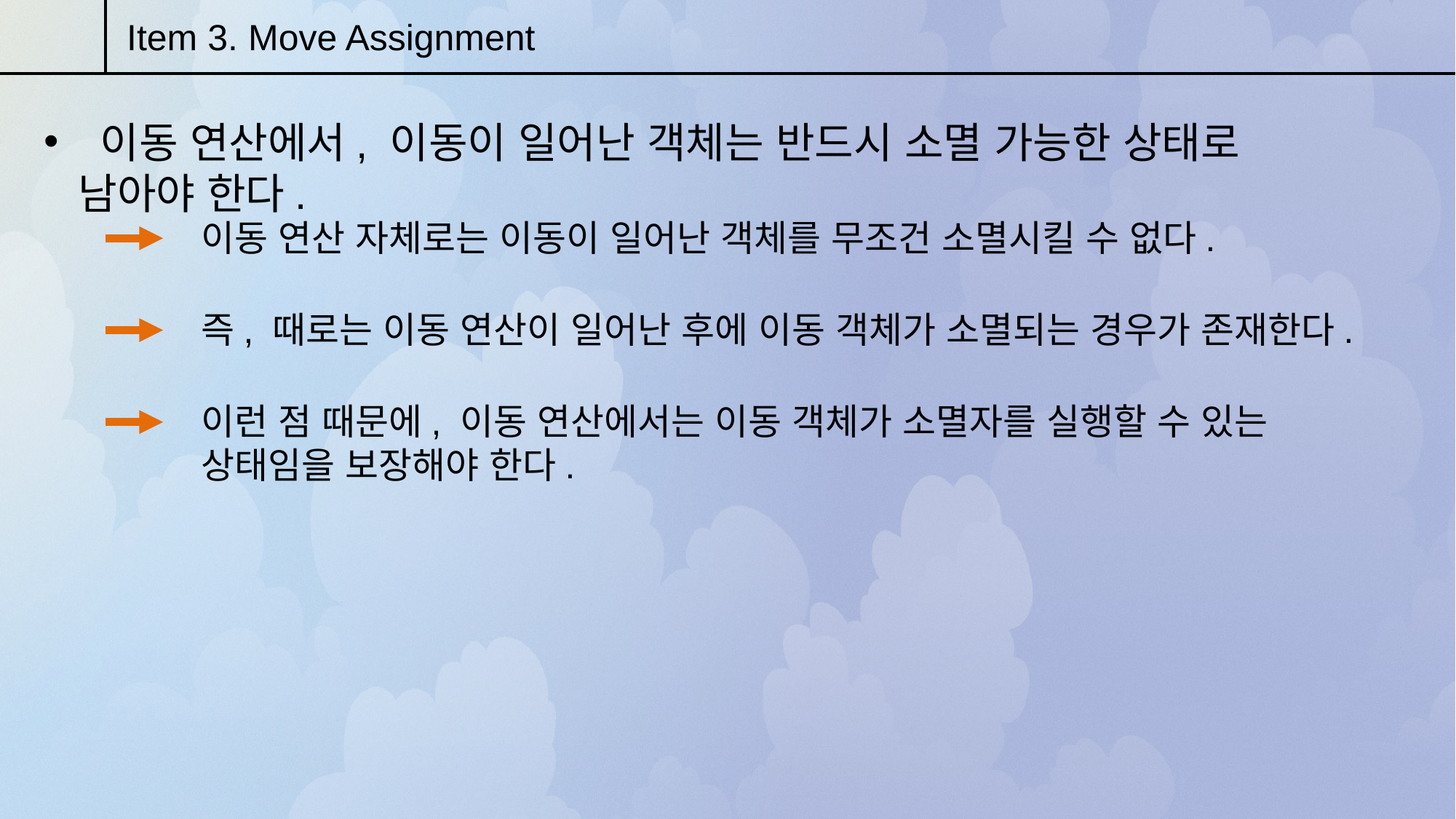

Item 3. Move Assignment
 이동 연산에서, 이동이 일어난 객체는 반드시 소멸 가능한 상태로 남아야 한다.
이동 연산 자체로는 이동이 일어난 객체를 무조건 소멸시킬 수 없다.
즉, 때로는 이동 연산이 일어난 후에 이동 객체가 소멸되는 경우가 존재한다.
이런 점 때문에, 이동 연산에서는 이동 객체가 소멸자를 실행할 수 있는 상태임을 보장해야 한다.